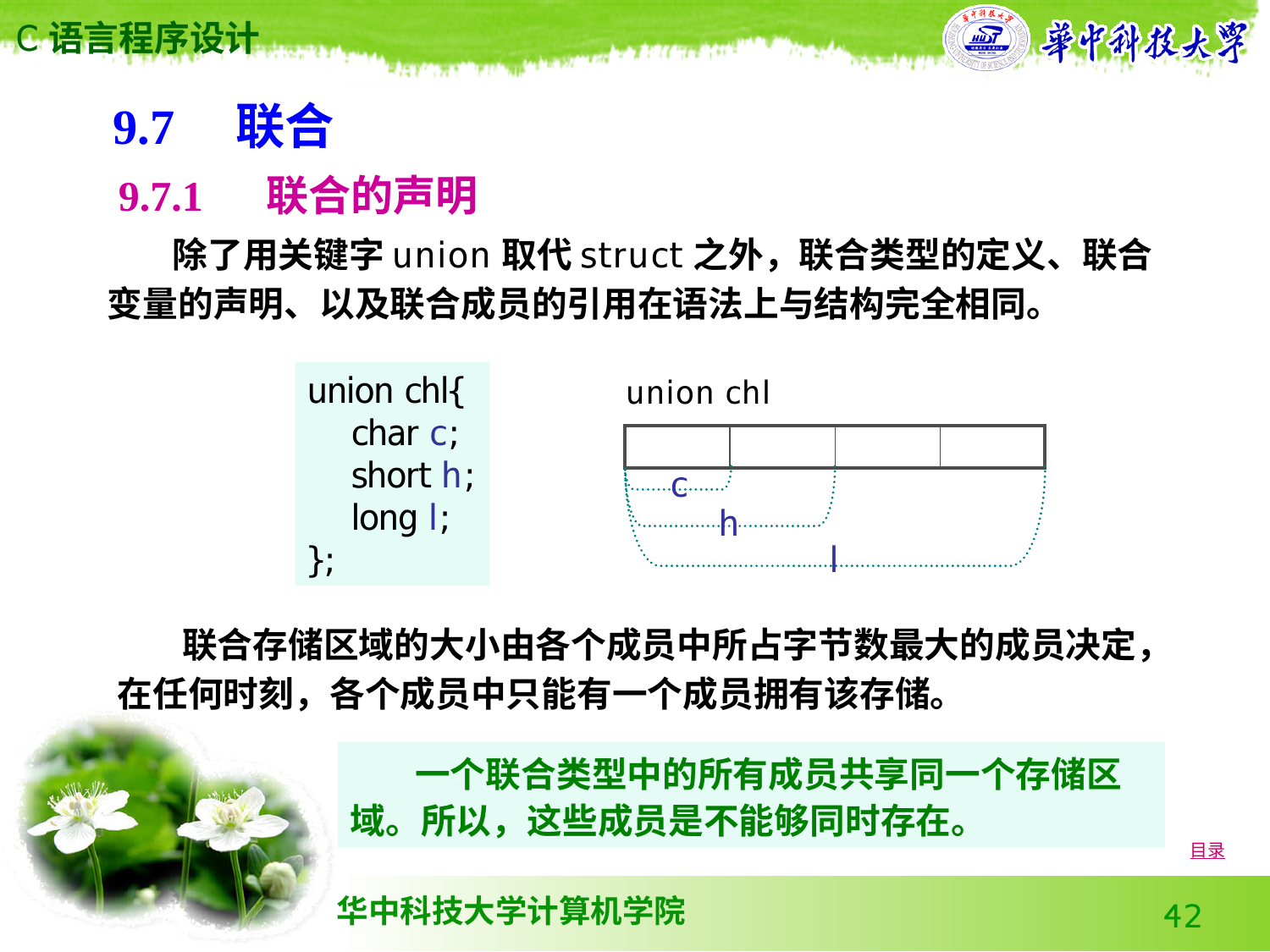

9.7　联合
9.7.1 　联合的声明
       除了用关键字union取代struct之外，联合类型的定义、联合变量的声明、以及联合成员的引用在语法上与结构完全相同。

union chl{
    char c;
    short h;
    long l;
};
union chl

|  |  |  |  |
| --- | --- | --- | --- |
c
h
l
       联合存储区域的大小由各个成员中所占字节数最大的成员决定，在任何时刻，各个成员中只能有一个成员拥有该存储。
       一个联合类型中的所有成员共享同一个存储区域。所以，这些成员是不能够同时存在。
目录
42